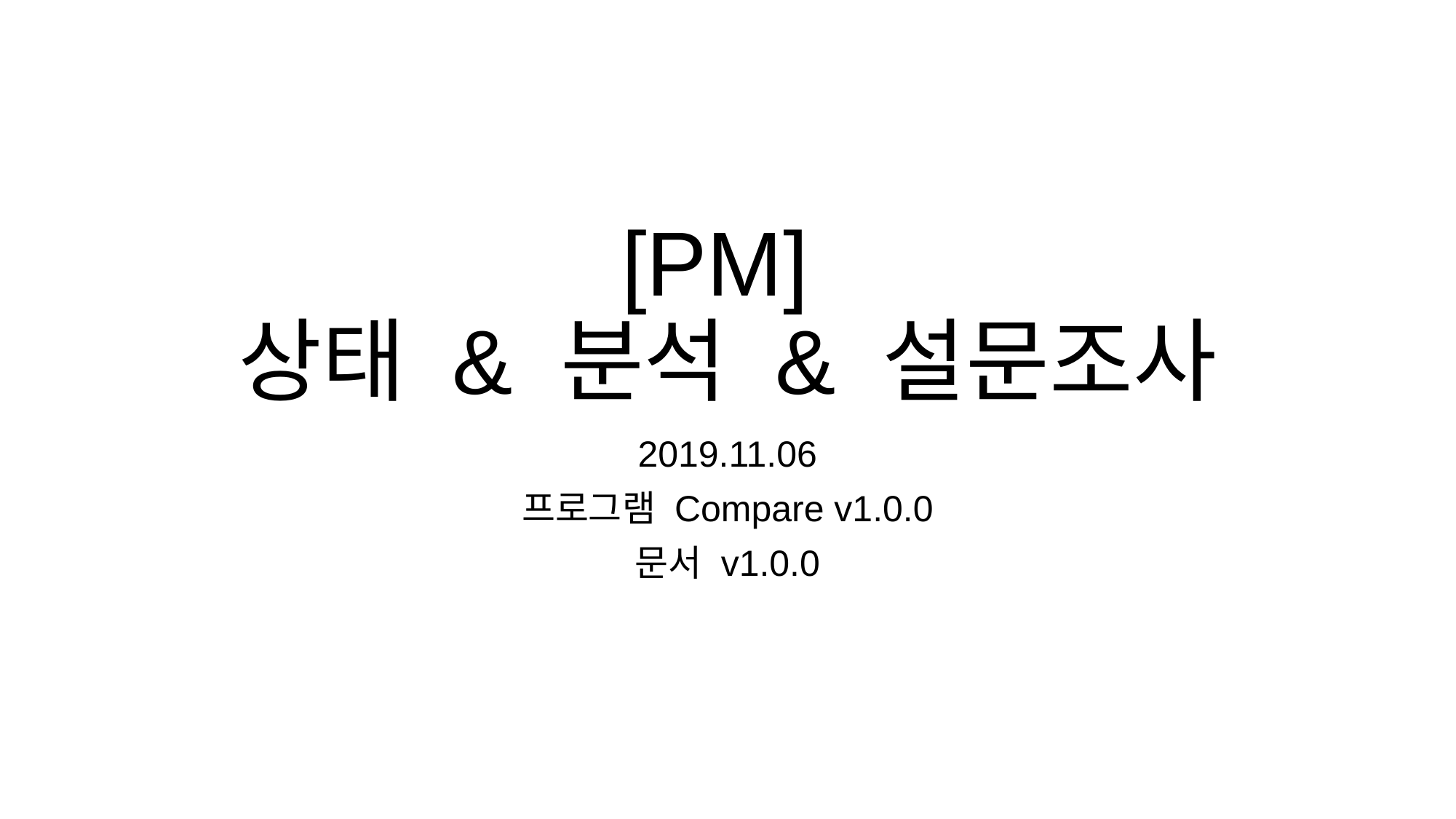

# [PM] 상태 & 분석 & 설문조사
2019.11.06
프로그램 Compare v1.0.0
문서 v1.0.0